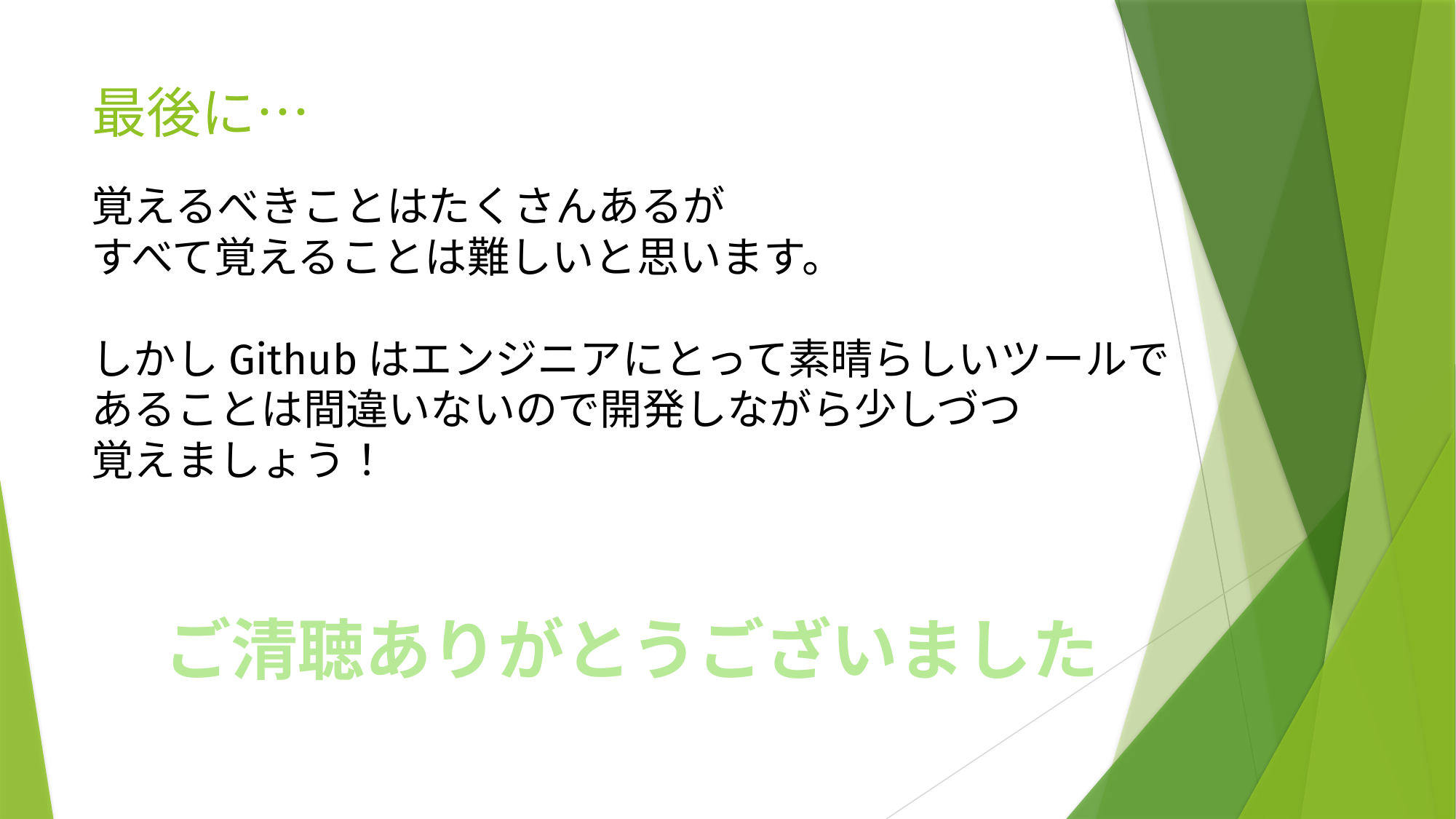

# 最後に…
覚えるべきことはたくさんあるが
すべて覚えることは難しいと思います。

しかしGithubはエンジニアにとって素晴らしいツールで
あることは間違いないので開発しながら少しづつ
覚えましょう！

ご清聴ありがとうございました